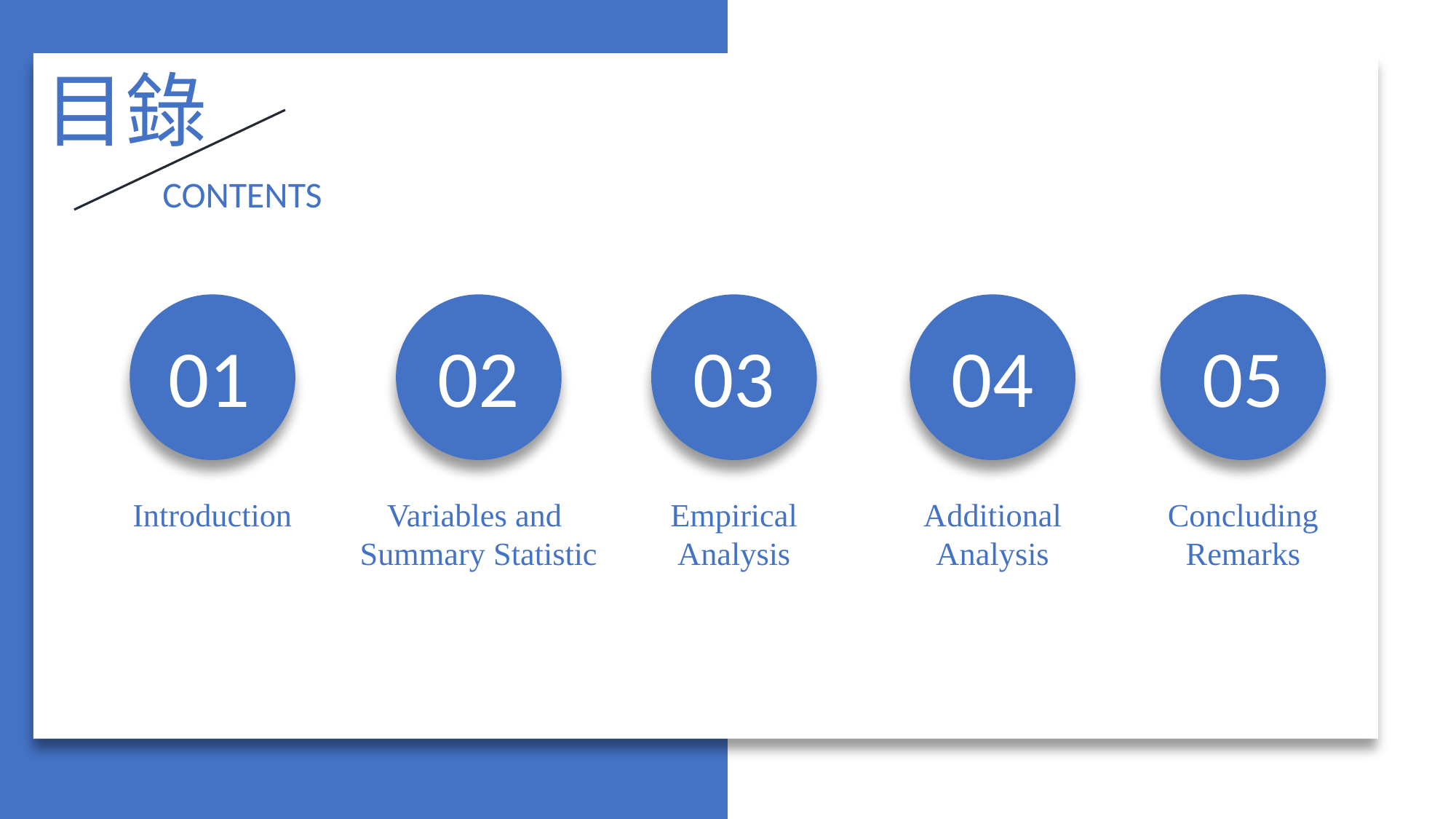

目錄
CONTENTS

01
02
04
05
03
Introduction
Variables and
Summary Statistic
Empirical
Analysis
Additional
Analysis
Concluding
Remarks